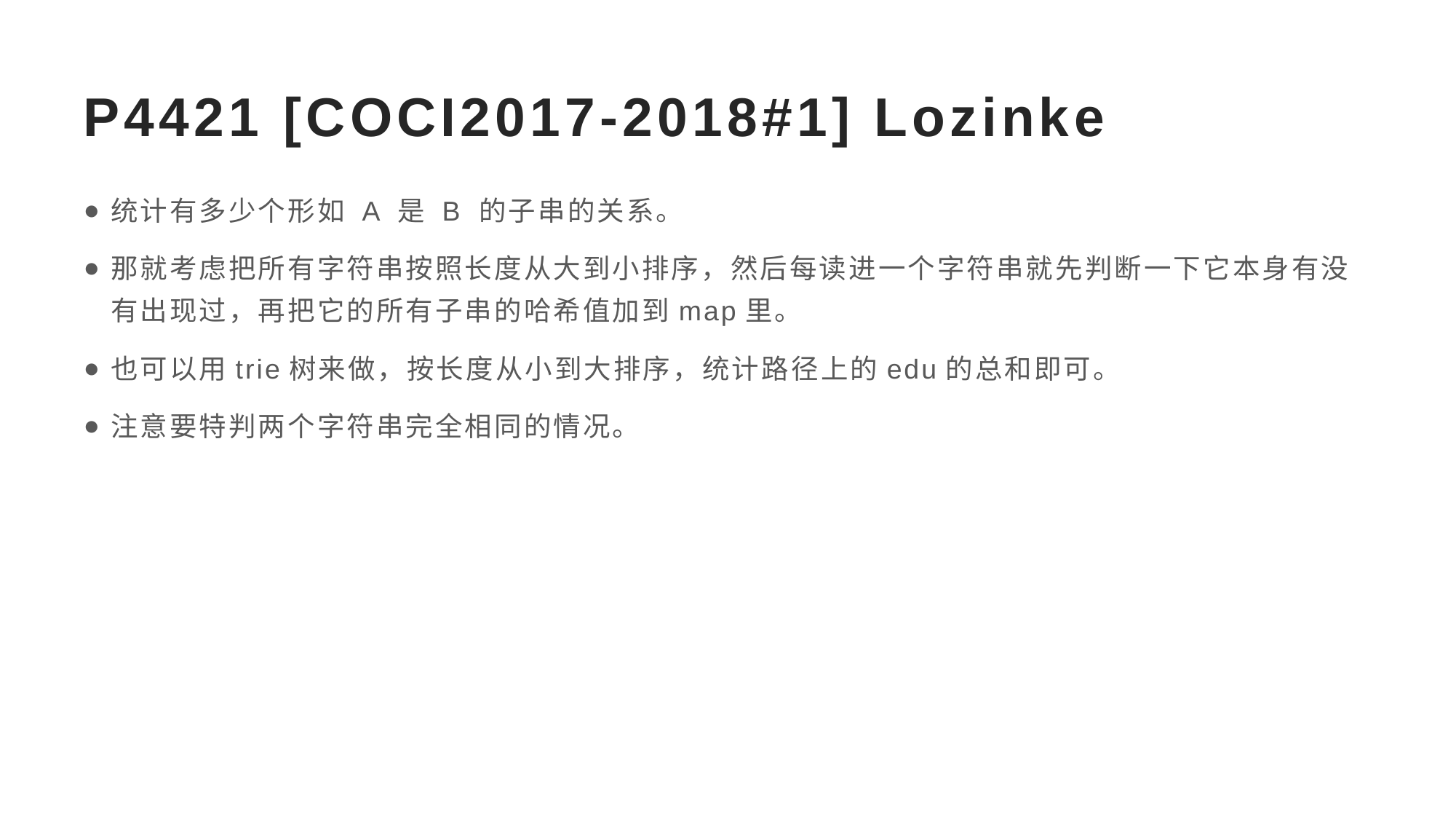

# P4421 [COCI2017-2018#1] Lozinke
统计有多少个形如 A 是 B 的子串的关系。
那就考虑把所有字符串按照长度从大到小排序，然后每读进一个字符串就先判断一下它本身有没有出现过，再把它的所有子串的哈希值加到map里。
也可以用trie树来做，按长度从小到大排序，统计路径上的edu的总和即可。
注意要特判两个字符串完全相同的情况。